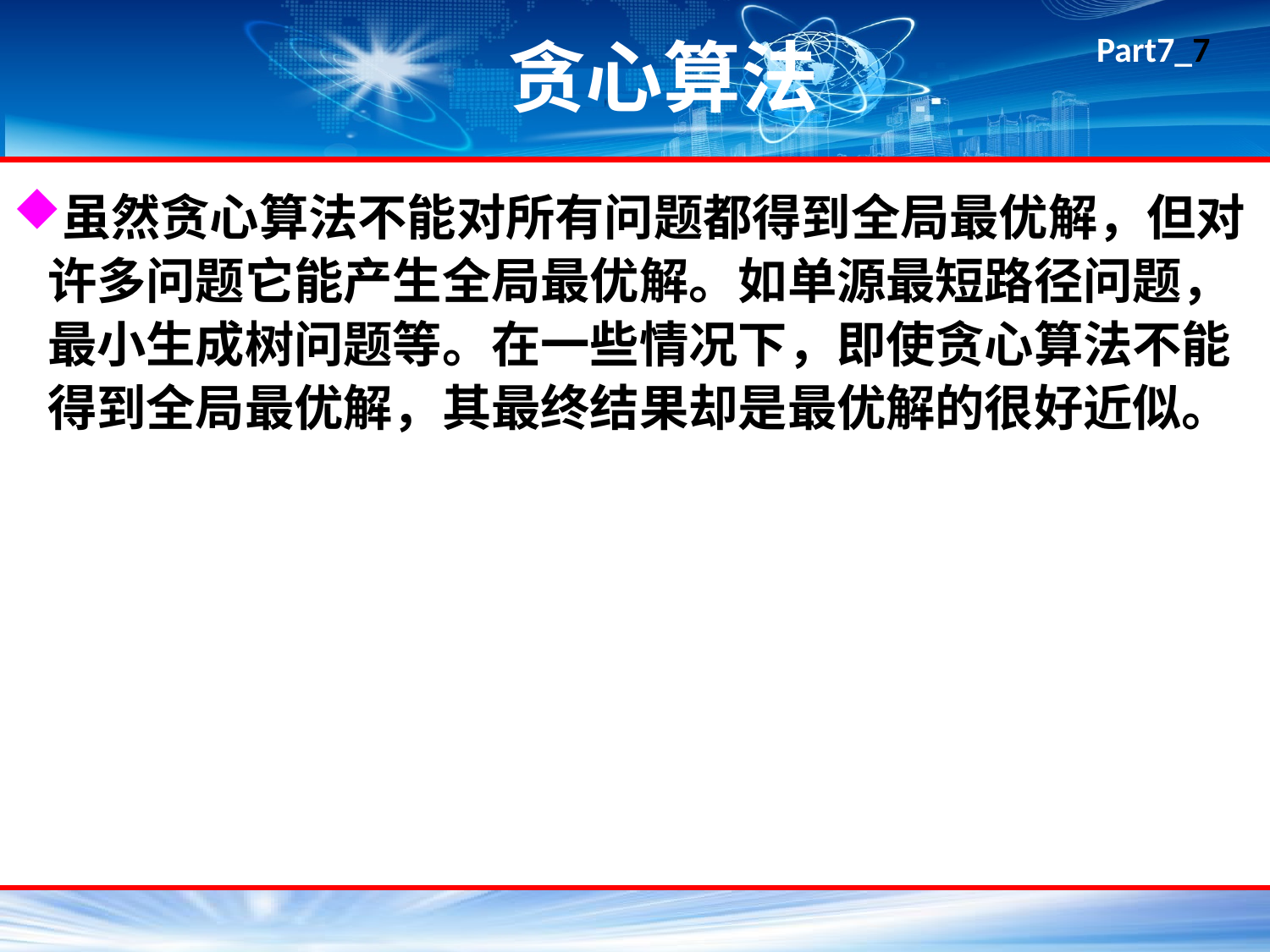

# 贪心算法
虽然贪心算法不能对所有问题都得到全局最优解，但对许多问题它能产生全局最优解。如单源最短路径问题，最小生成树问题等。在一些情况下，即使贪心算法不能得到全局最优解，其最终结果却是最优解的很好近似。